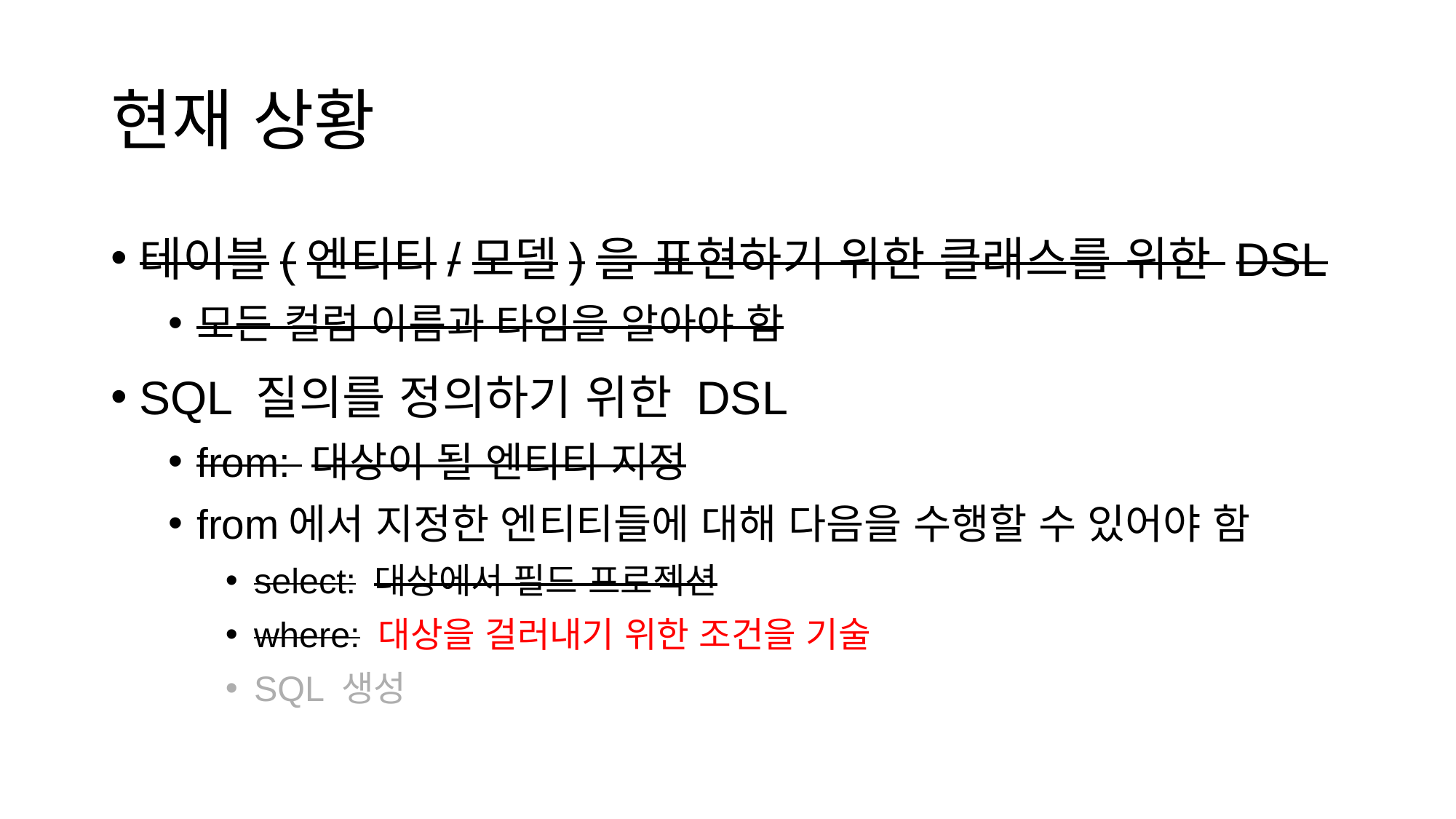

# 현재 상황
테이블(엔티티/모델)을 표현하기 위한 클래스를 위한 DSL
모든 컬럼 이름과 타임을 알아야 함
SQL 질의를 정의하기 위한 DSL
from: 대상이 될 엔티티 지정
from에서 지정한 엔티티들에 대해 다음을 수행할 수 있어야 함
select: 대상에서 필드 프로젝션
where: 대상을 걸러내기 위한 조건을 기술
SQL 생성